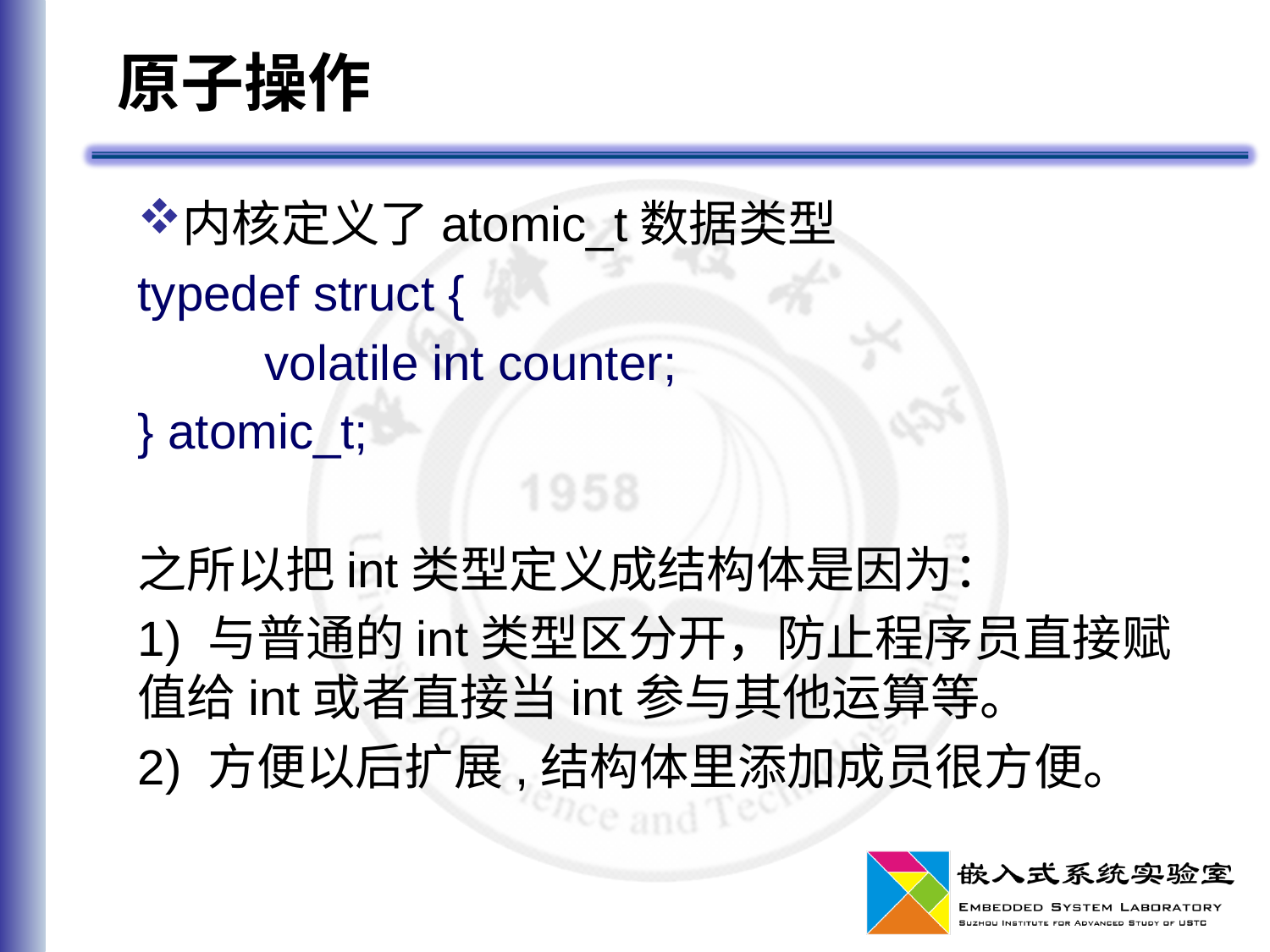

# 原子操作
内核定义了atomic_t数据类型
typedef struct {
	volatile int counter;
} atomic_t;

之所以把int类型定义成结构体是因为：
1) 与普通的int类型区分开，防止程序员直接赋值给int或者直接当int参与其他运算等。
2) 方便以后扩展,结构体里添加成员很方便。